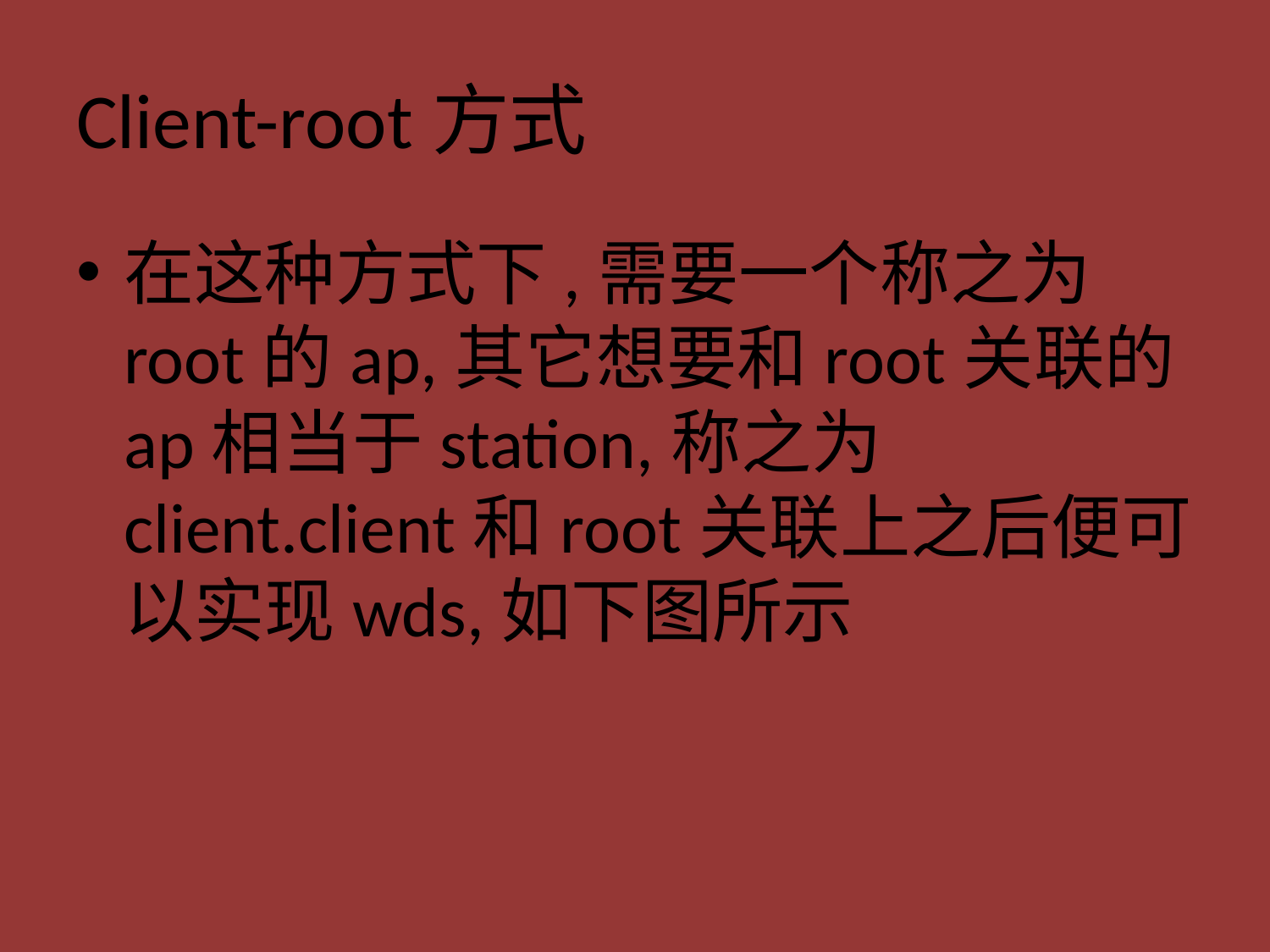

# Client-root方式
在这种方式下,需要一个称之为root的ap,其它想要和root关联的ap相当于station,称之为client.client和root关联上之后便可以实现wds,如下图所示